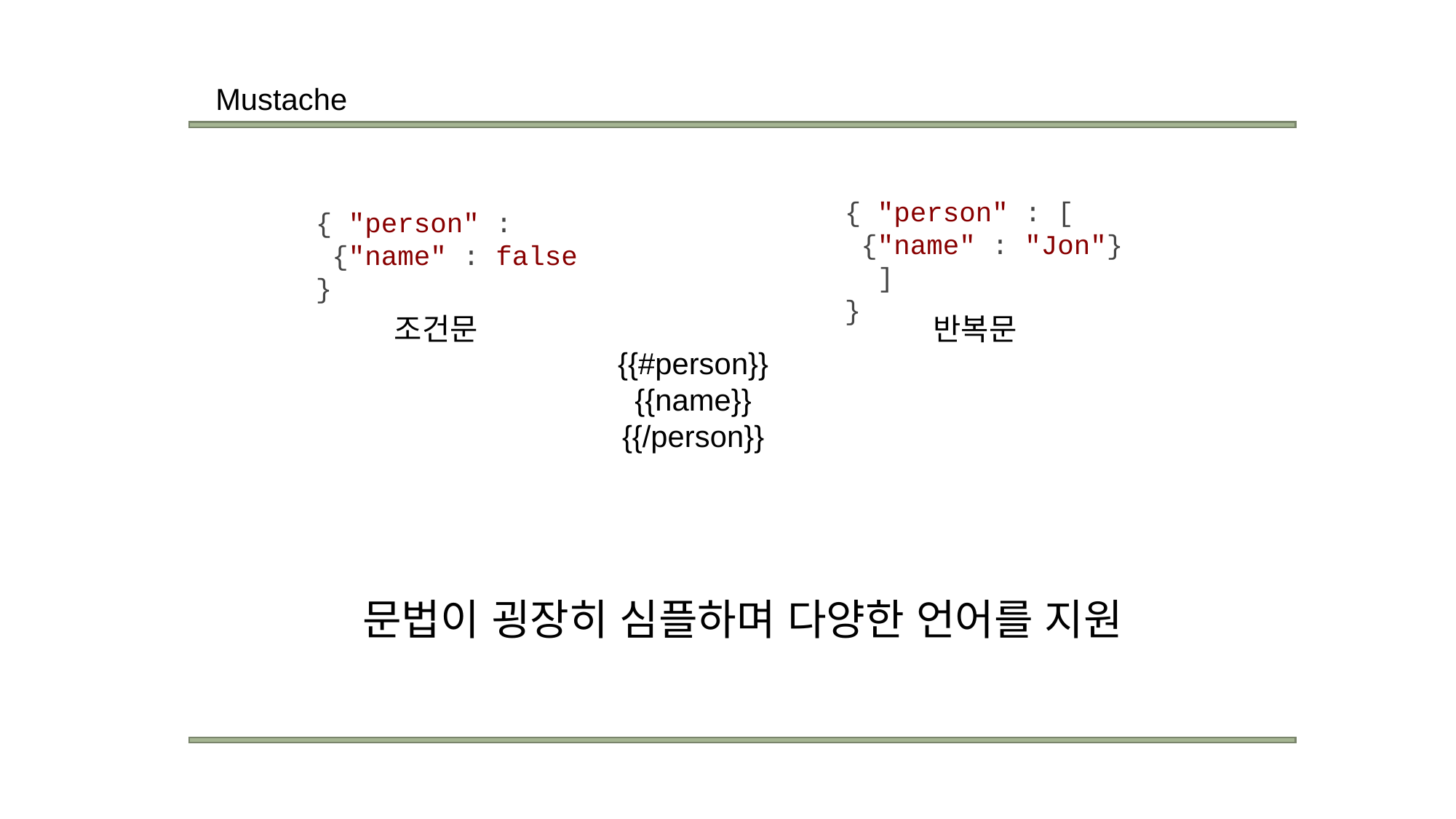

Mustache

{ "person" : [
 {"name" : "Jon"}
  ]
}
{ "person" :
 {"name" : false
}
조건문
반복문
{{#person}}
{{name}}
{{/person}}
문법이 굉장히 심플하며 다양한 언어를 지원